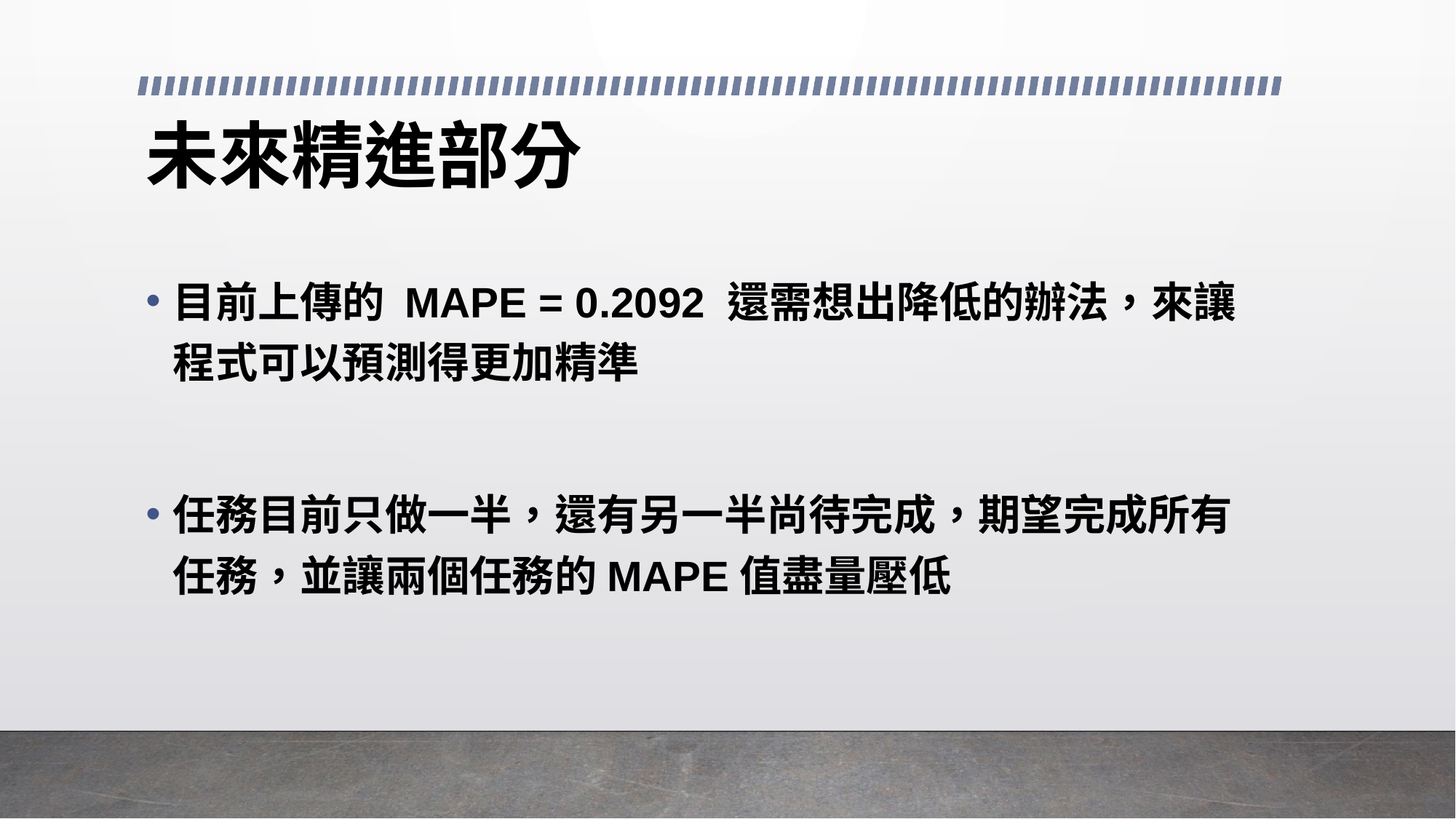

# 未來精進部分
目前上傳的 MAPE = 0.2092 還需想出降低的辦法，來讓程式可以預測得更加精準

任務目前只做一半，還有另一半尚待完成，期望完成所有任務，並讓兩個任務的MAPE值盡量壓低